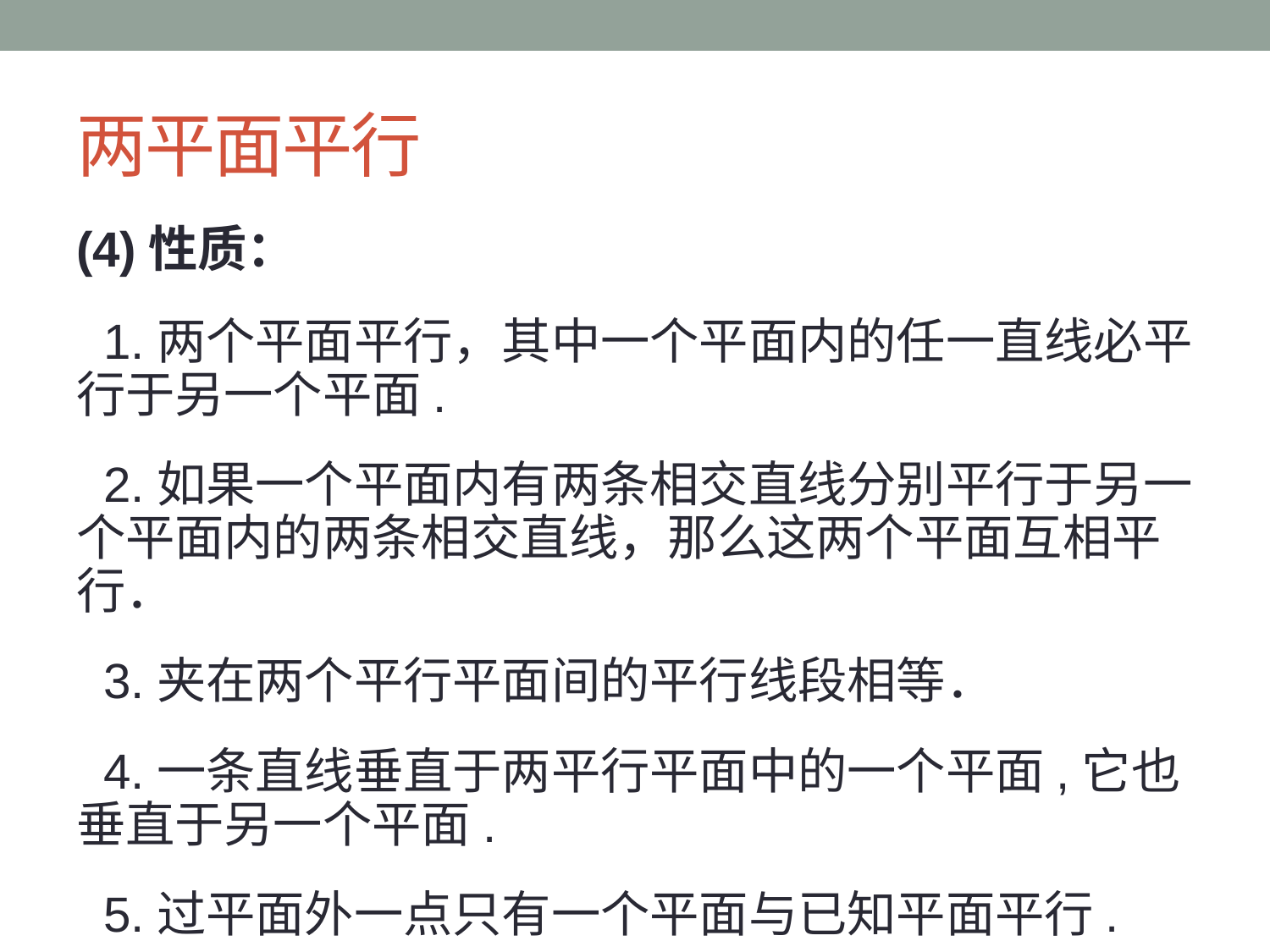

# 两平面平行
(4)性质：

  1.两个平面平行，其中一个平面内的任一直线必平行于另一个平面.

  2.如果一个平面内有两条相交直线分别平行于另一个平面内的两条相交直线，那么这两个平面互相平行．

  3.夹在两个平行平面间的平行线段相等．

  4.一条直线垂直于两平行平面中的一个平面,它也垂直于另一个平面.

  5.过平面外一点只有一个平面与已知平面平行.